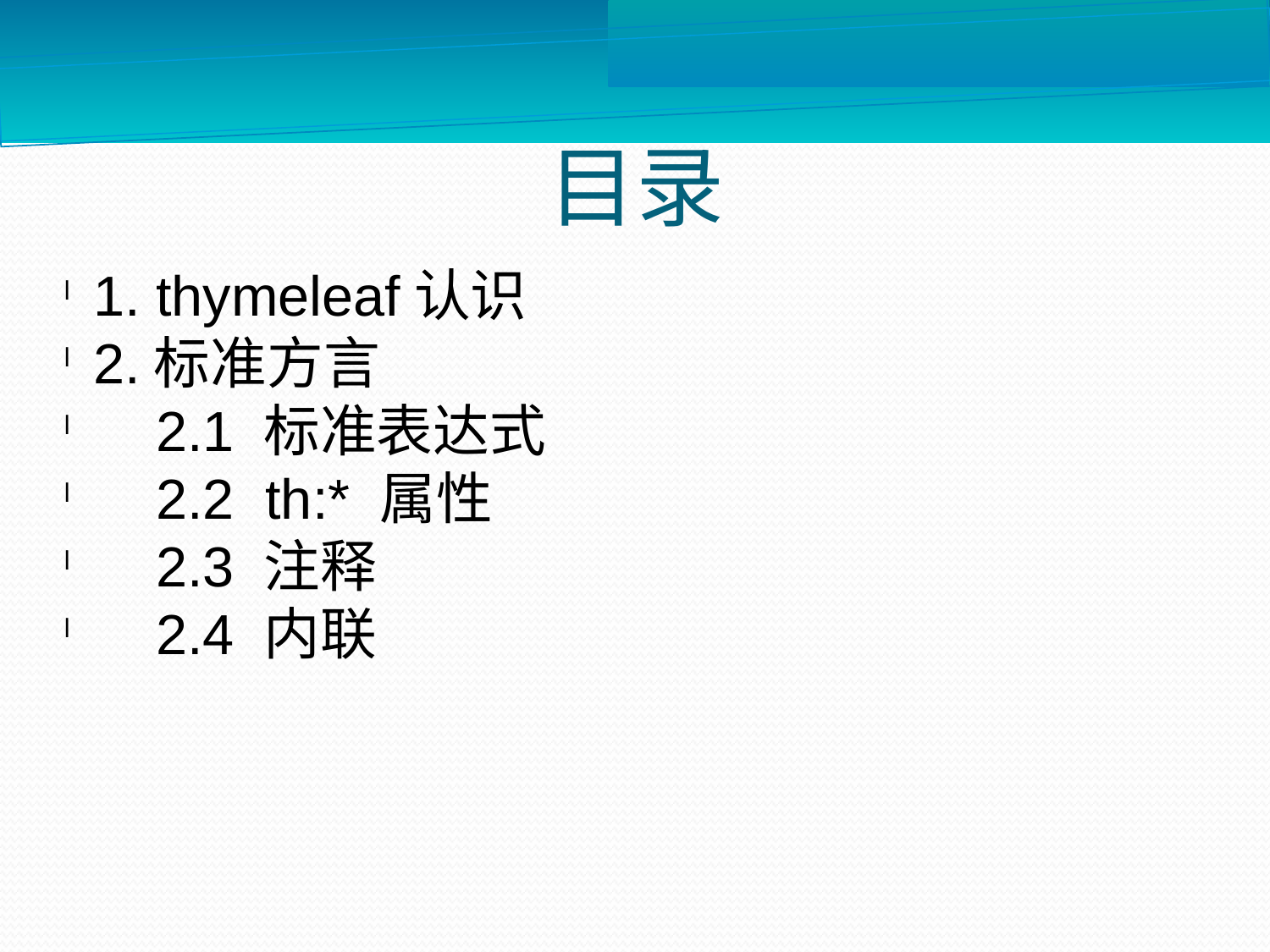

目录
1. thymeleaf认识
2.标准方言
    2.1 标准表达式
    2.2  th:* 属性
    2.3 注释
    2.4 内联